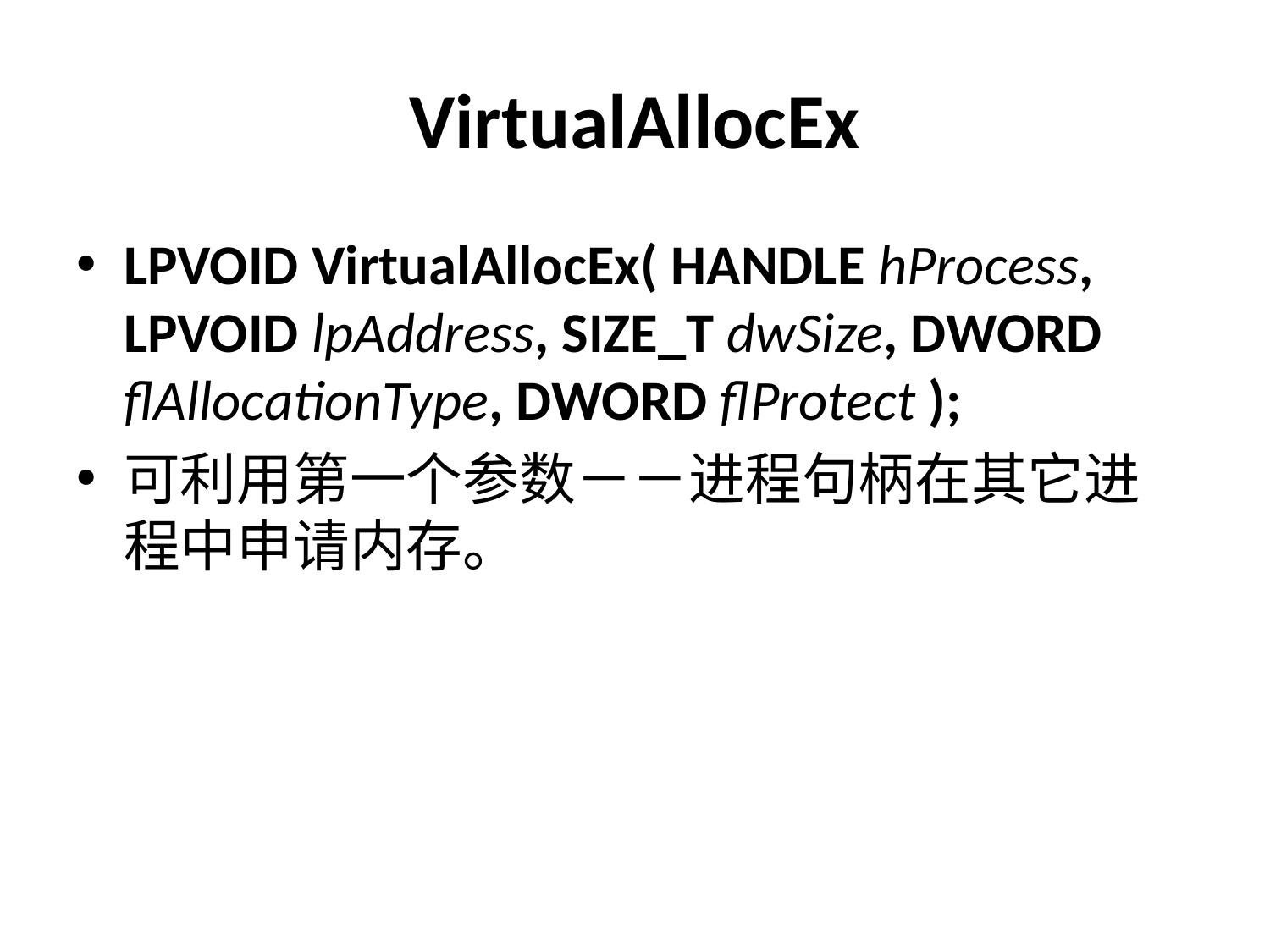

# VirtualAllocEx
LPVOID VirtualAllocEx( HANDLE hProcess, LPVOID lpAddress, SIZE_T dwSize, DWORD flAllocationType, DWORD flProtect );
可利用第一个参数－－进程句柄在其它进程中申请内存。